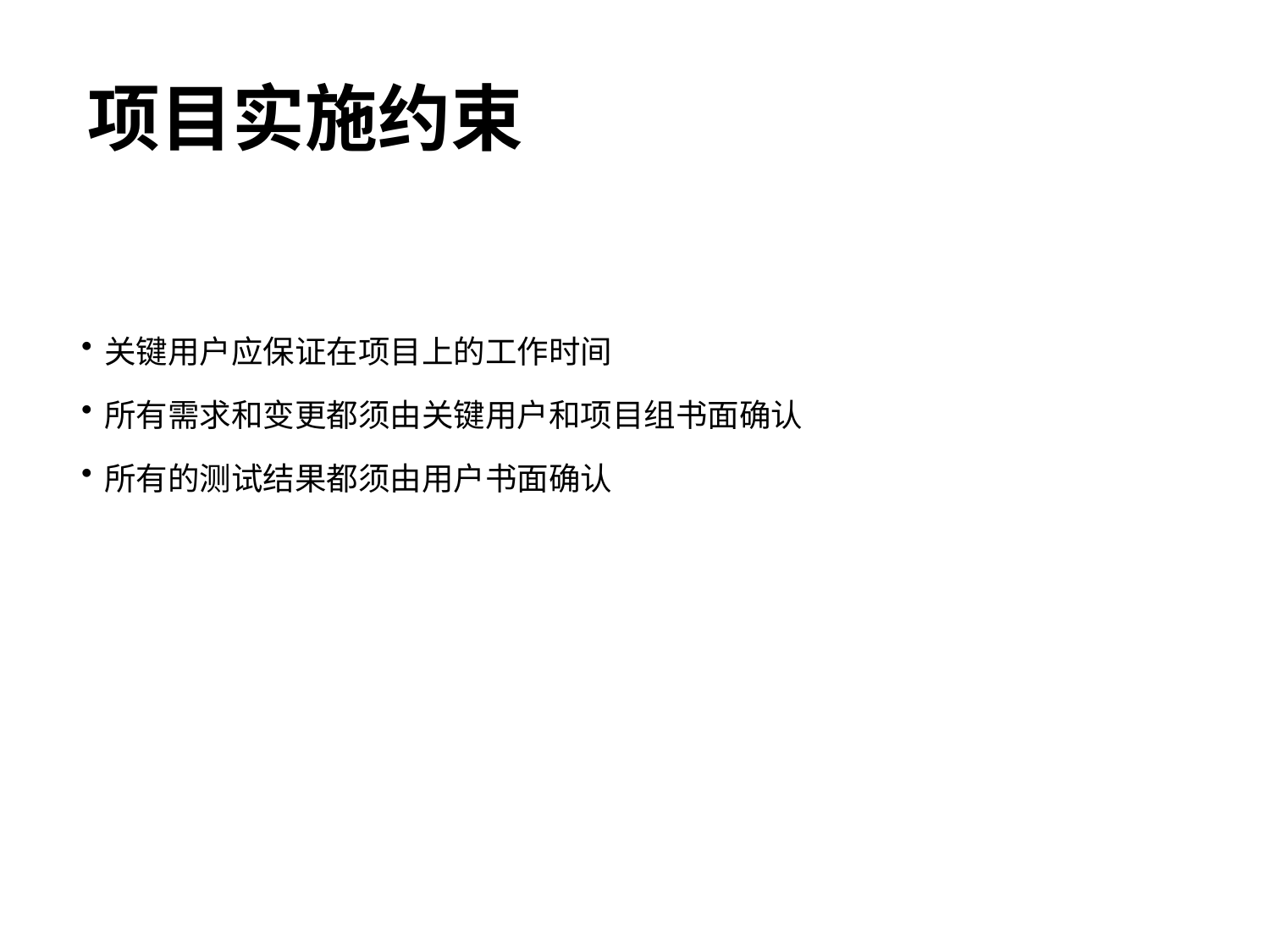

# 项目实施约束
关键用户应保证在项目上的工作时间
所有需求和变更都须由关键用户和项目组书面确认
所有的测试结果都须由用户书面确认